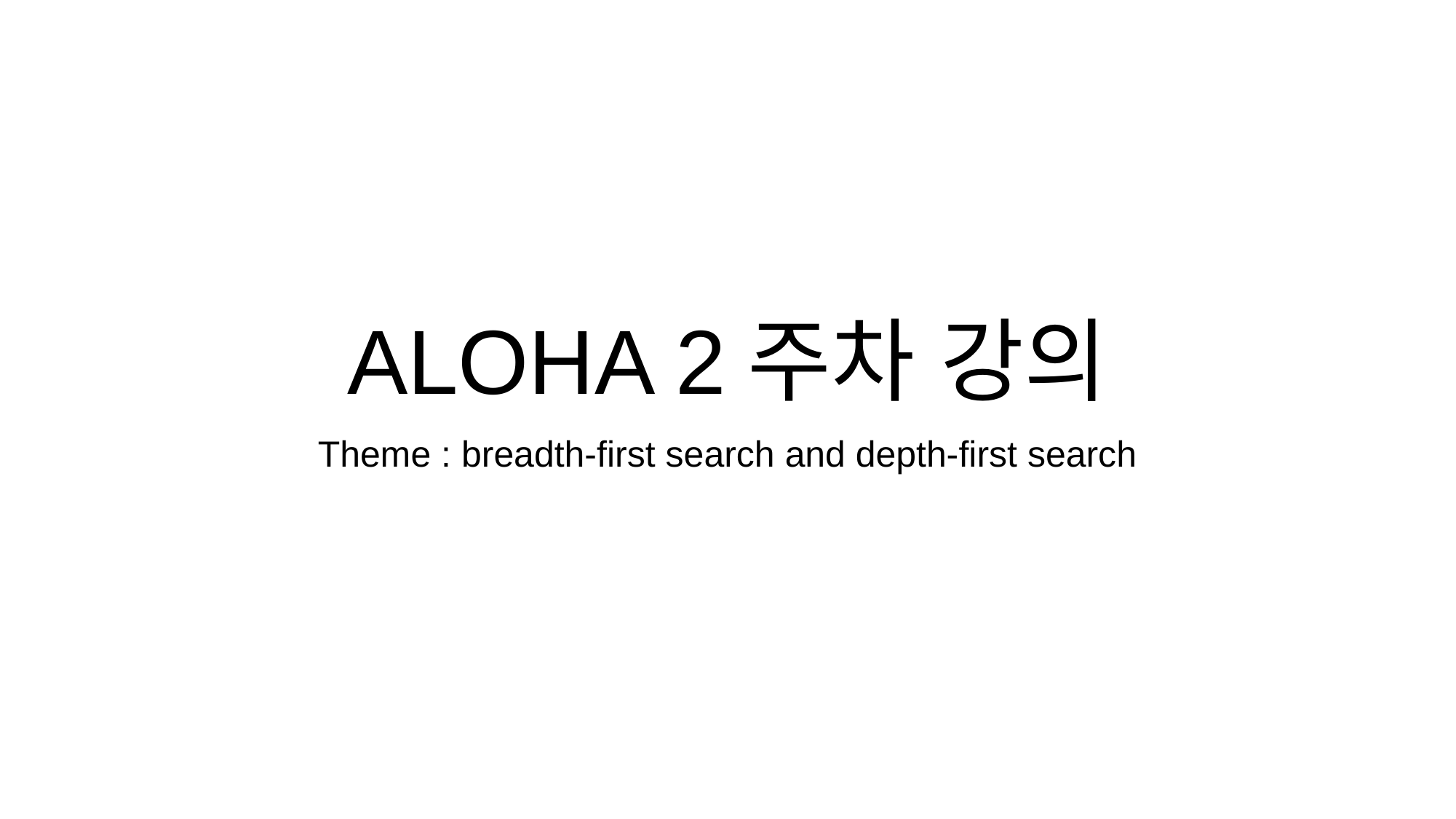

# ALOHA 2주차 강의
Theme : breadth-first search and depth-first search